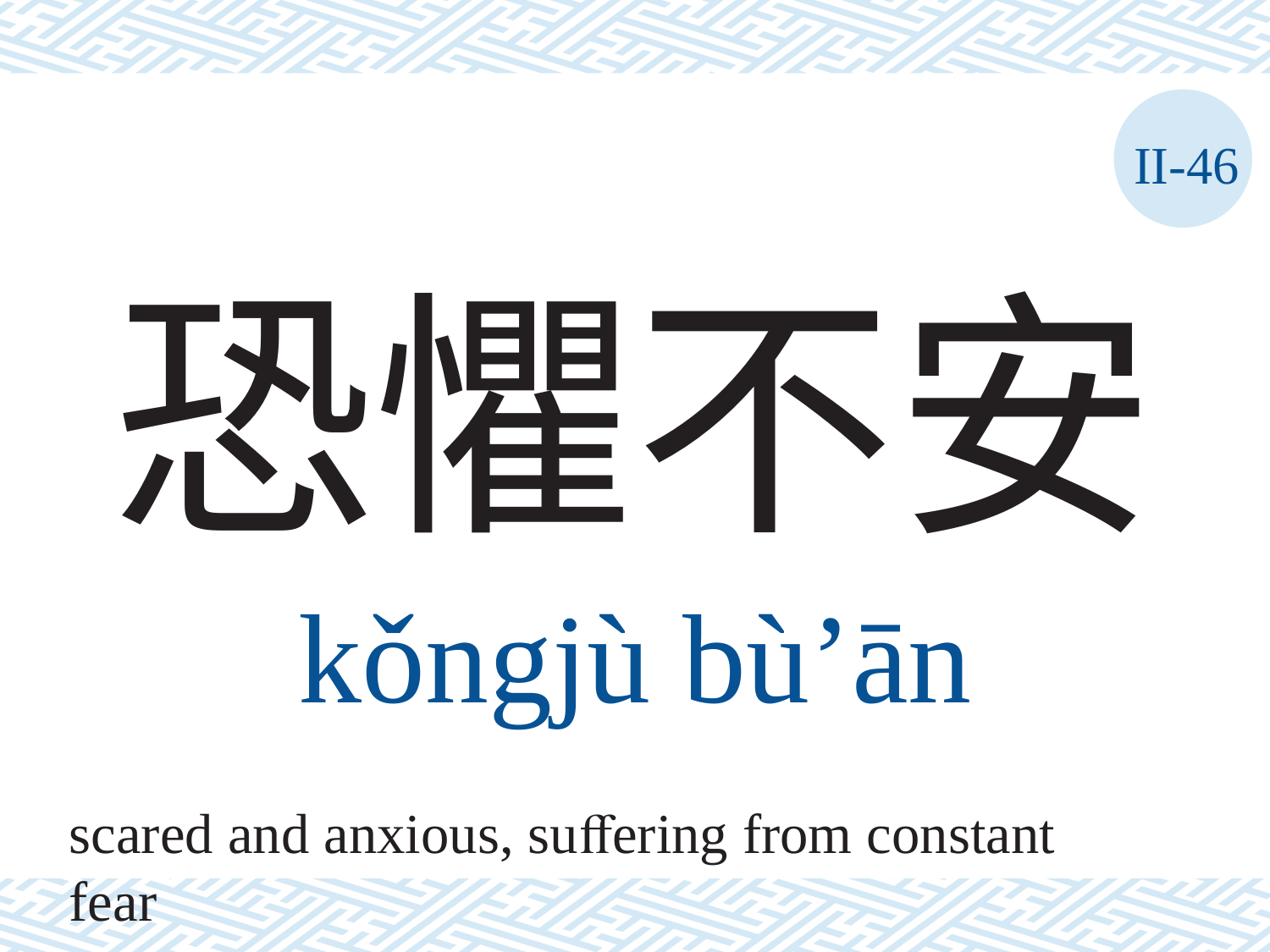

II-46
# 恐懼不安
kǒngjù	bù’ān
scared and anxious, suﬀering from constant fear